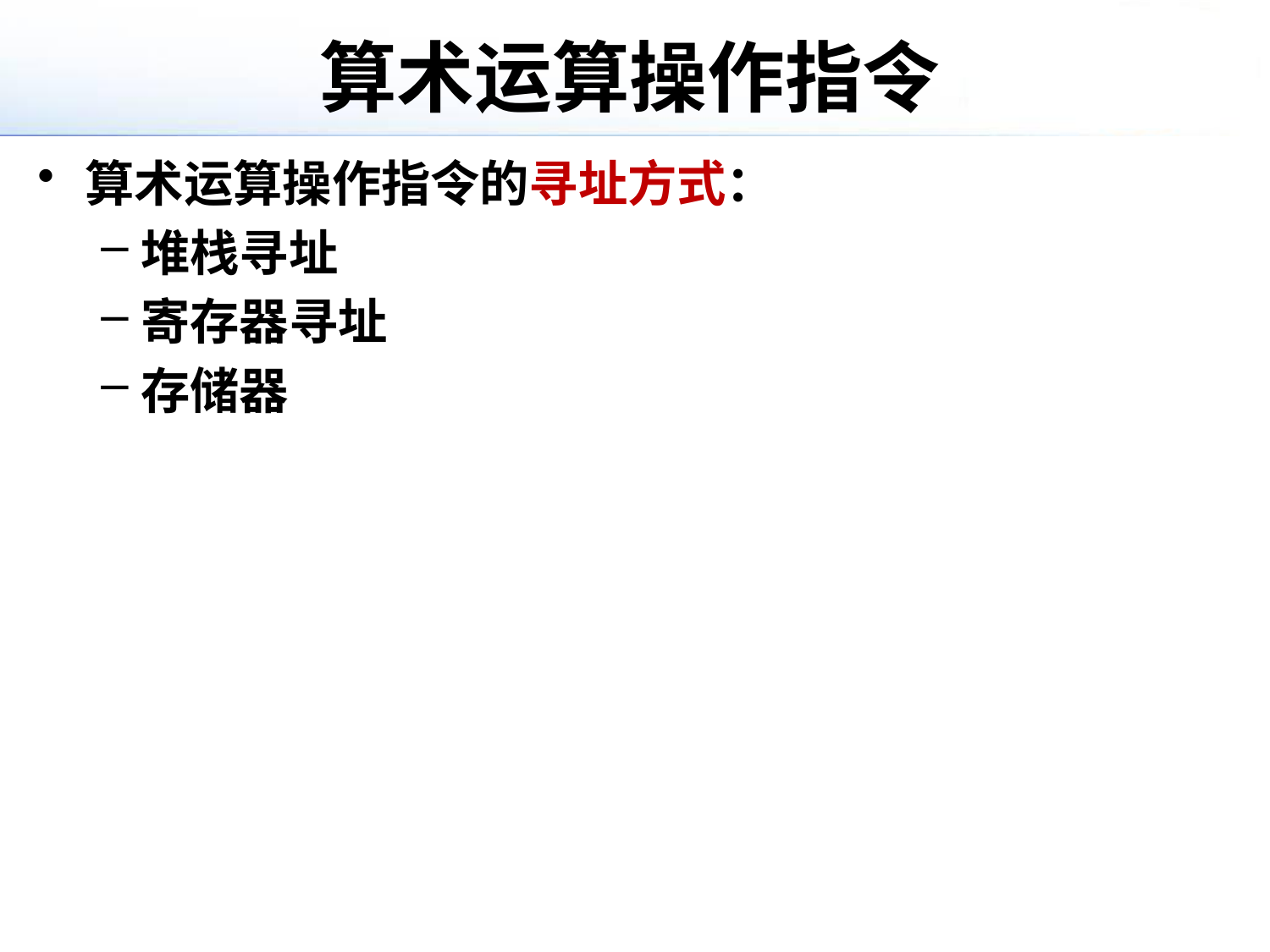

# 算术运算操作指令
算术运算操作指令的寻址方式：
堆栈寻址
寄存器寻址
存储器